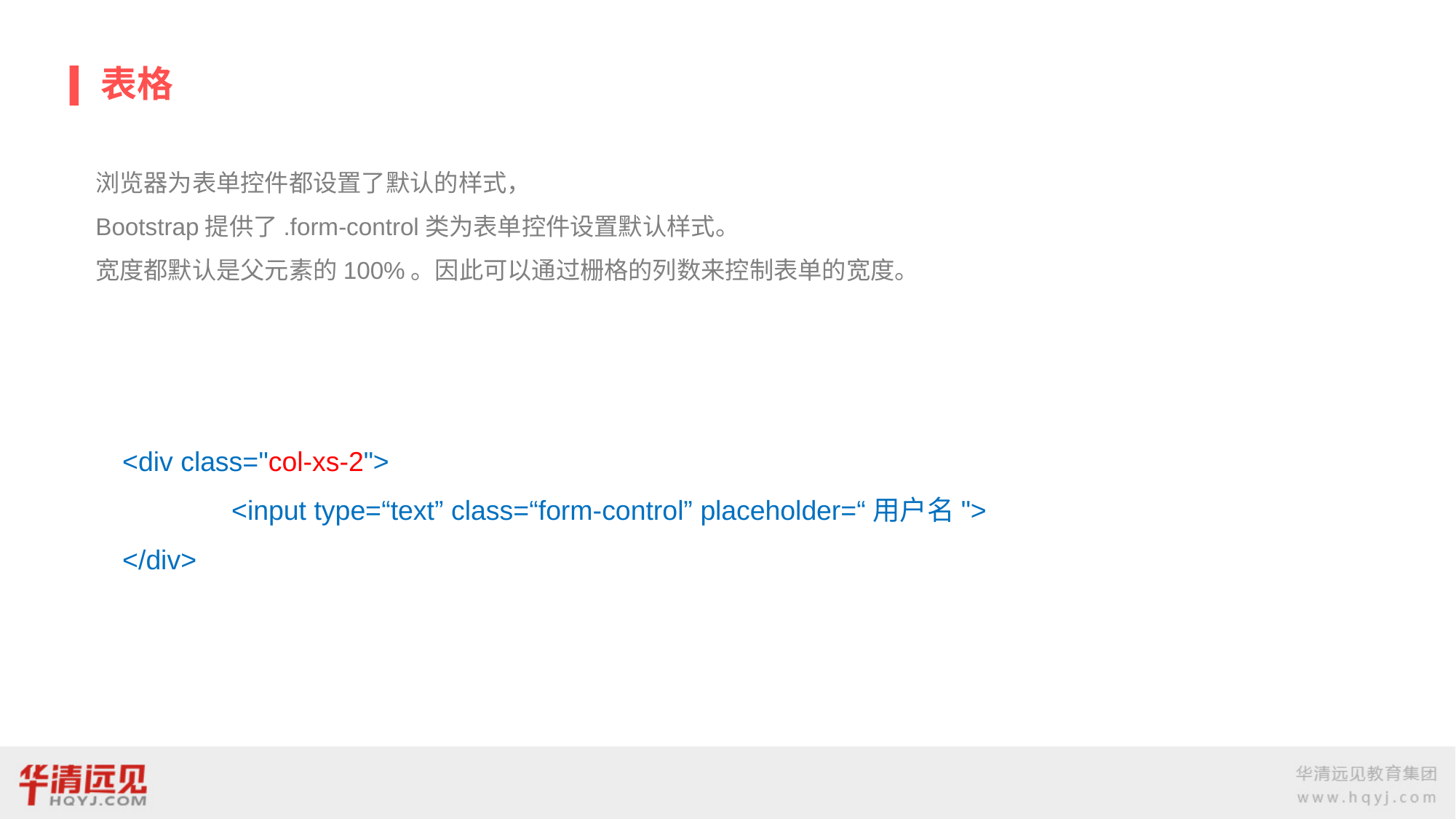

# 表格
浏览器为表单控件都设置了默认的样式，
Bootstrap提供了.form-control类为表单控件设置默认样式。
宽度都默认是父元素的100%。因此可以通过栅格的列数来控制表单的宽度。

栅格系统
<div class="col-xs-2">
    	<input type=“text” class=“form-control” placeholder=“用户名">
</div>